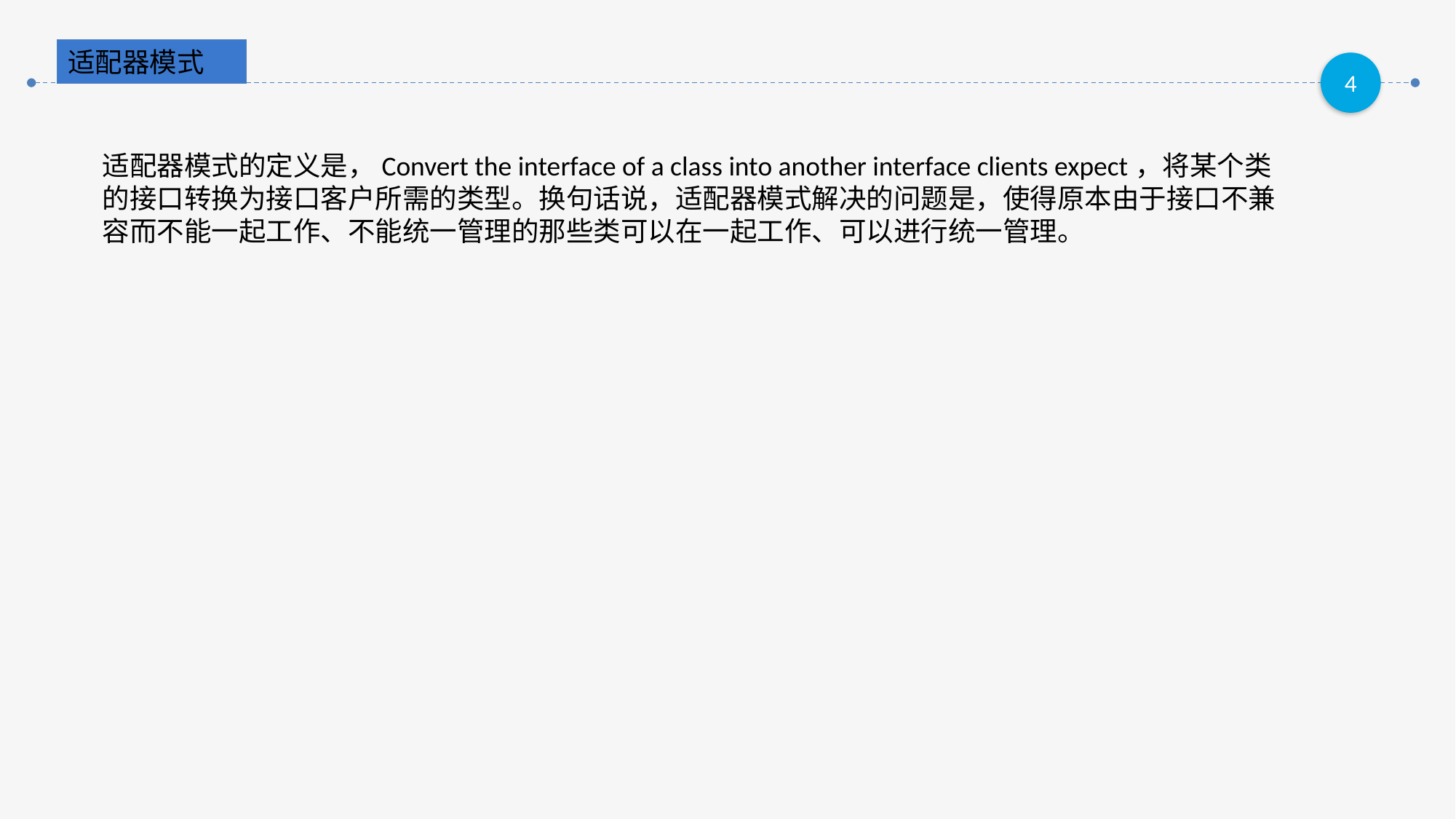

适配器模式
适配器模式的定义是，Convert the interface of a class into another interface clients expect，将某个类的接口转换为接口客户所需的类型。换句话说，适配器模式解决的问题是，使得原本由于接口不兼容而不能一起工作、不能统一管理的那些类可以在一起工作、可以进行统一管理。